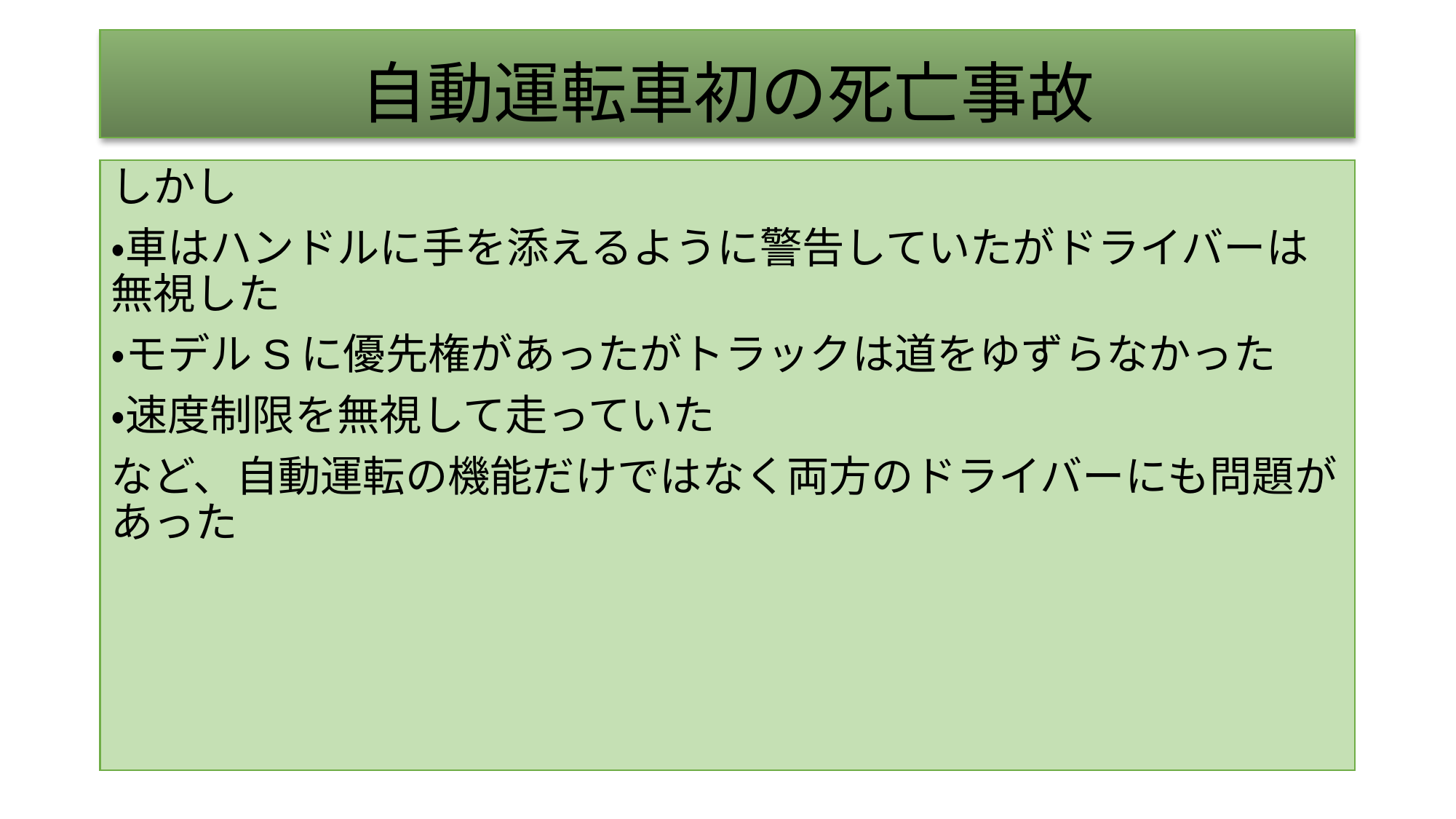

# 自動運転車初の死亡事故
しかし
・車はハンドルに手を添えるように警告していたがドライバーは無視した
・モデルSに優先権があったがトラックは道をゆずらなかった
・速度制限を無視して走っていた
など、自動運転の機能だけではなく両方のドライバーにも問題があった